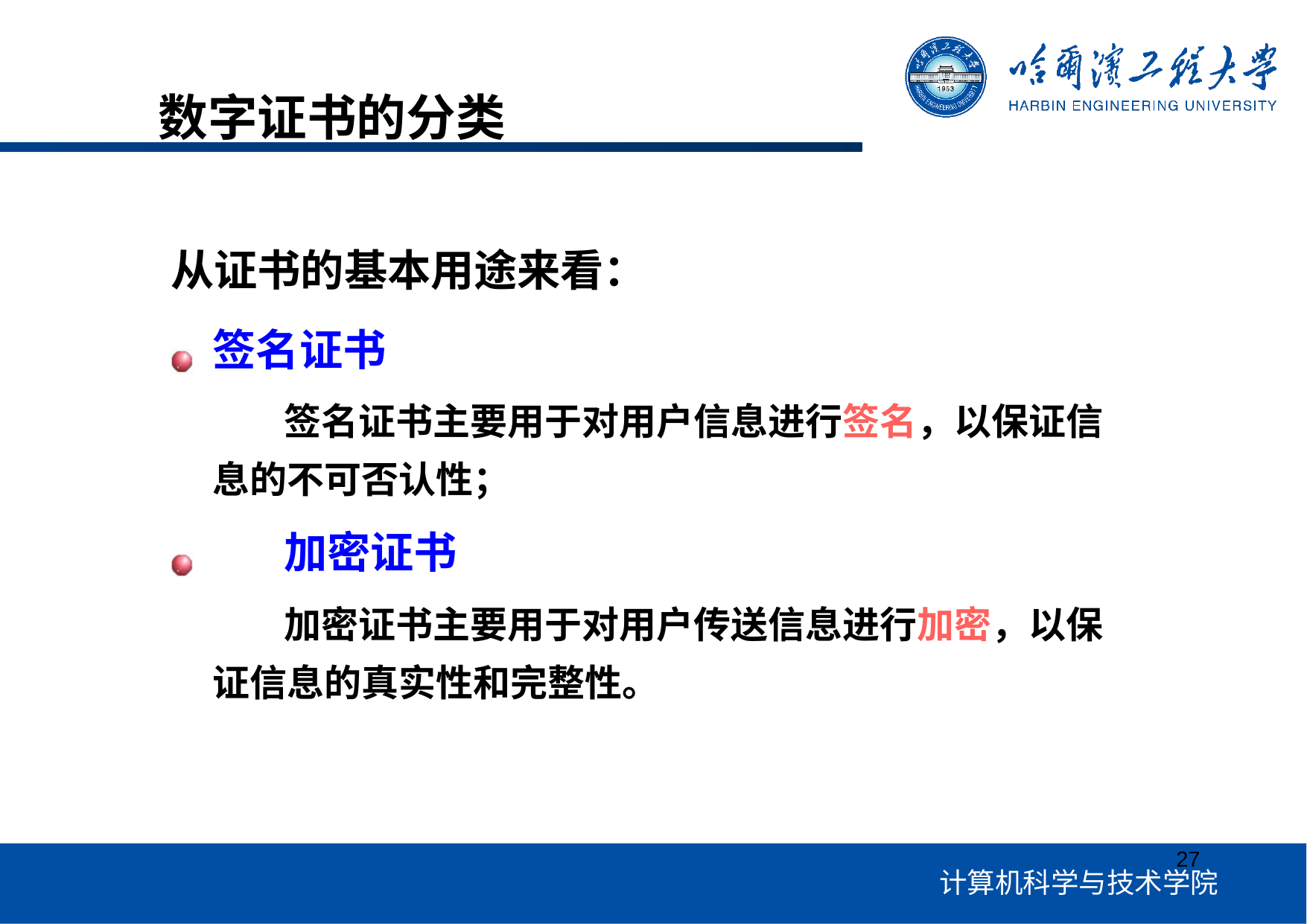

数字证书的分类
从证书的基本用途来看：
签名证书
签名证书主要用于对用户信息进行签名，以保证信 息的不可否认性；
加密证书
加密证书主要用于对用户传送信息进行加密，以保 证信息的真实性和完整性。

27